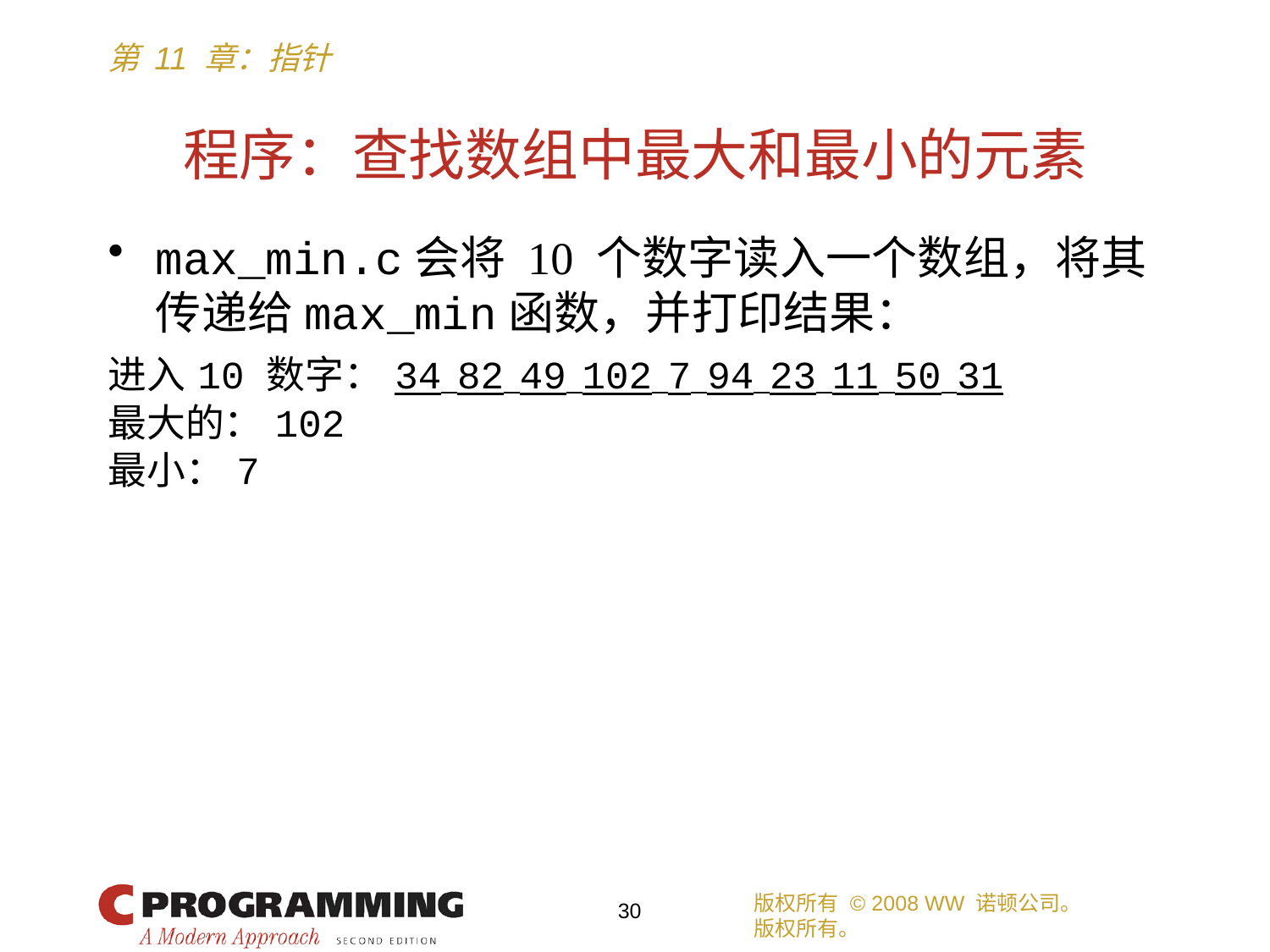

# 程序：查找数组中最大和最小的元素
max_min.c会将 10 个数字读入一个数组，将其传递给max_min函数，并打印结果：
进入 10 数字： 34 82 49 102 7 94 23 11 50 31
最大的： 102
最小： 7
版权所有 © 2008 WW 诺顿公司。
版权所有。
30